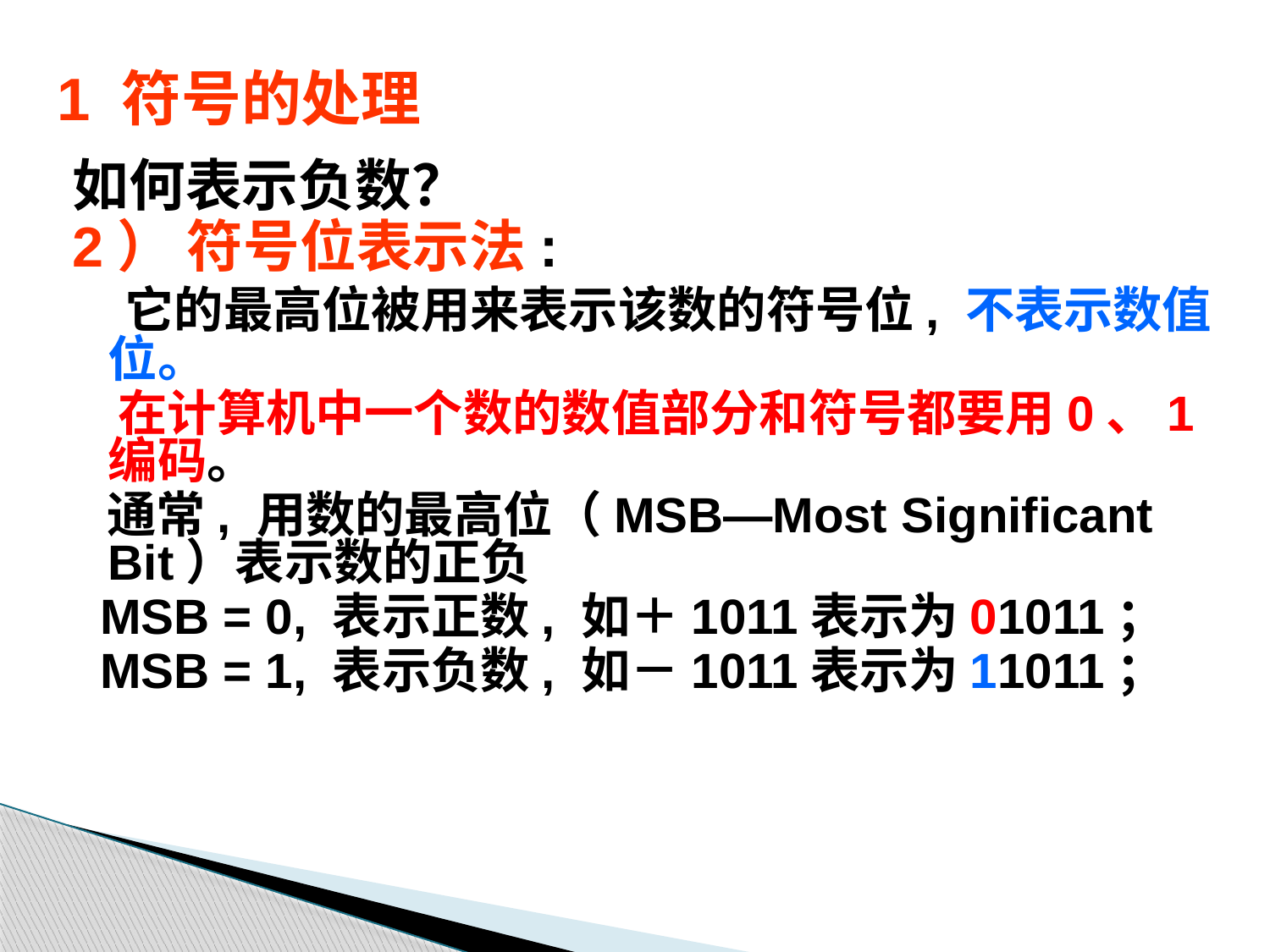

# 1 符号的处理
如何表示负数？
2） 符号位表示法:
   它的最高位被用来表示该数的符号位, 不表示数值位。
   在计算机中一个数的数值部分和符号都要用0、1编码。
  通常, 用数的最高位（MSB—Most Significant Bit）表示数的正负
  MSB = 0, 表示正数, 如＋1011表示为01011；
  MSB = 1, 表示负数, 如－1011表示为11011；